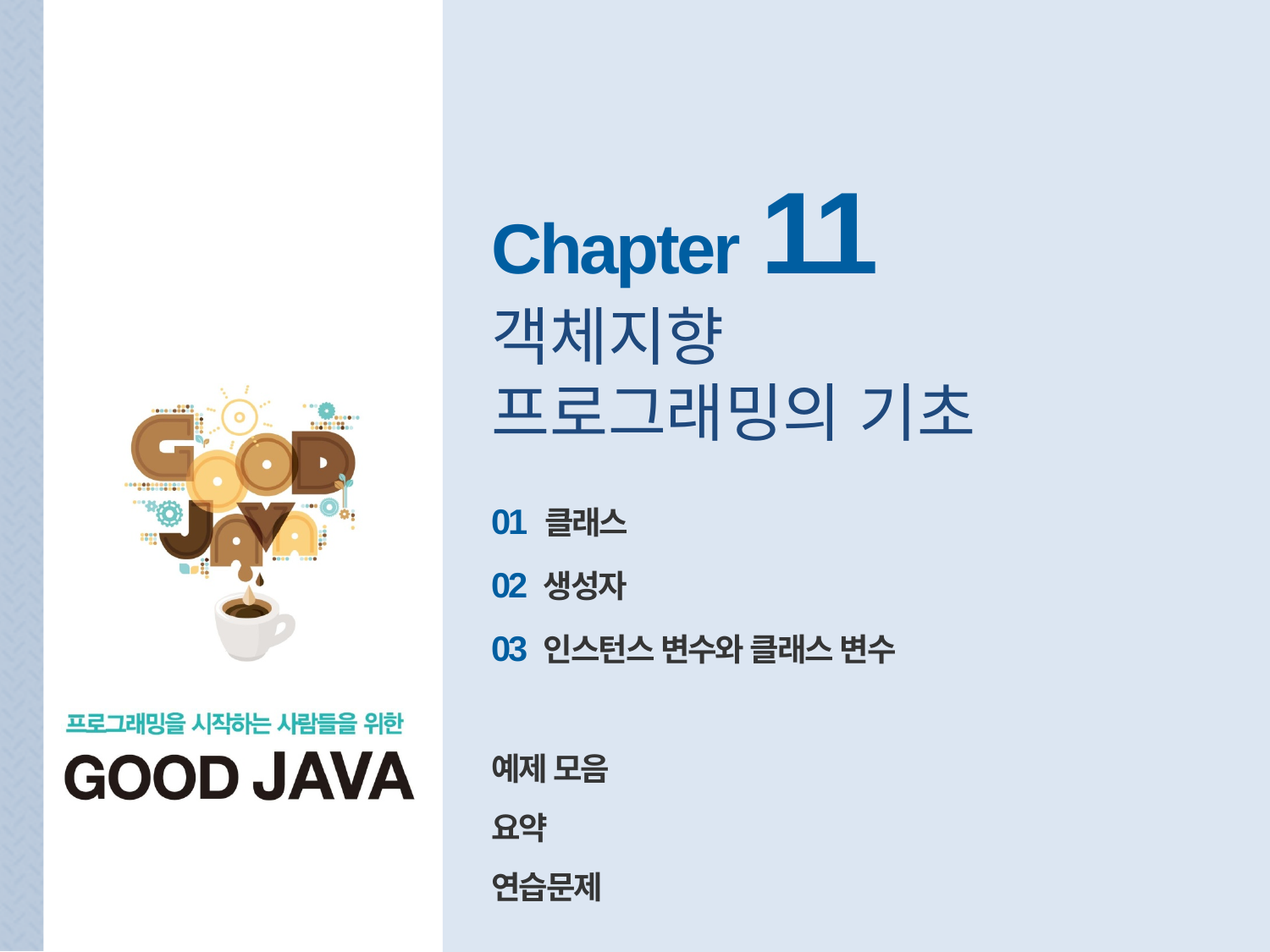

Chapter 11
객체지향
프로그래밍의 기초

01 클래스
02 생성자
03 인스턴스 변수와 클래스 변수

예제 모음
요약
연습문제